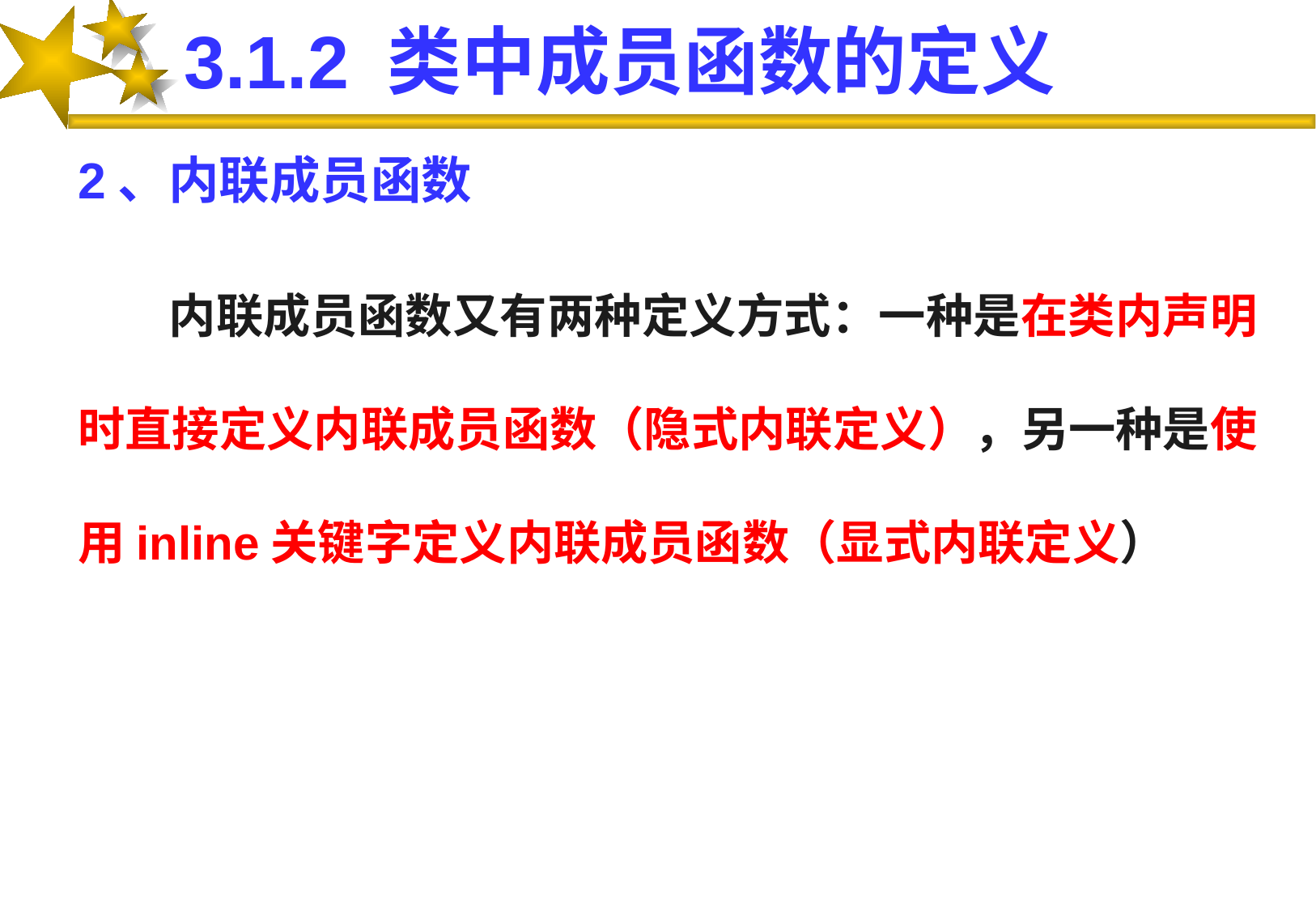

# 3.1.2 类中成员函数的定义
2、内联成员函数
内联成员函数又有两种定义方式：一种是在类内声明时直接定义内联成员函数（隐式内联定义），另一种是使用inline关键字定义内联成员函数（显式内联定义）